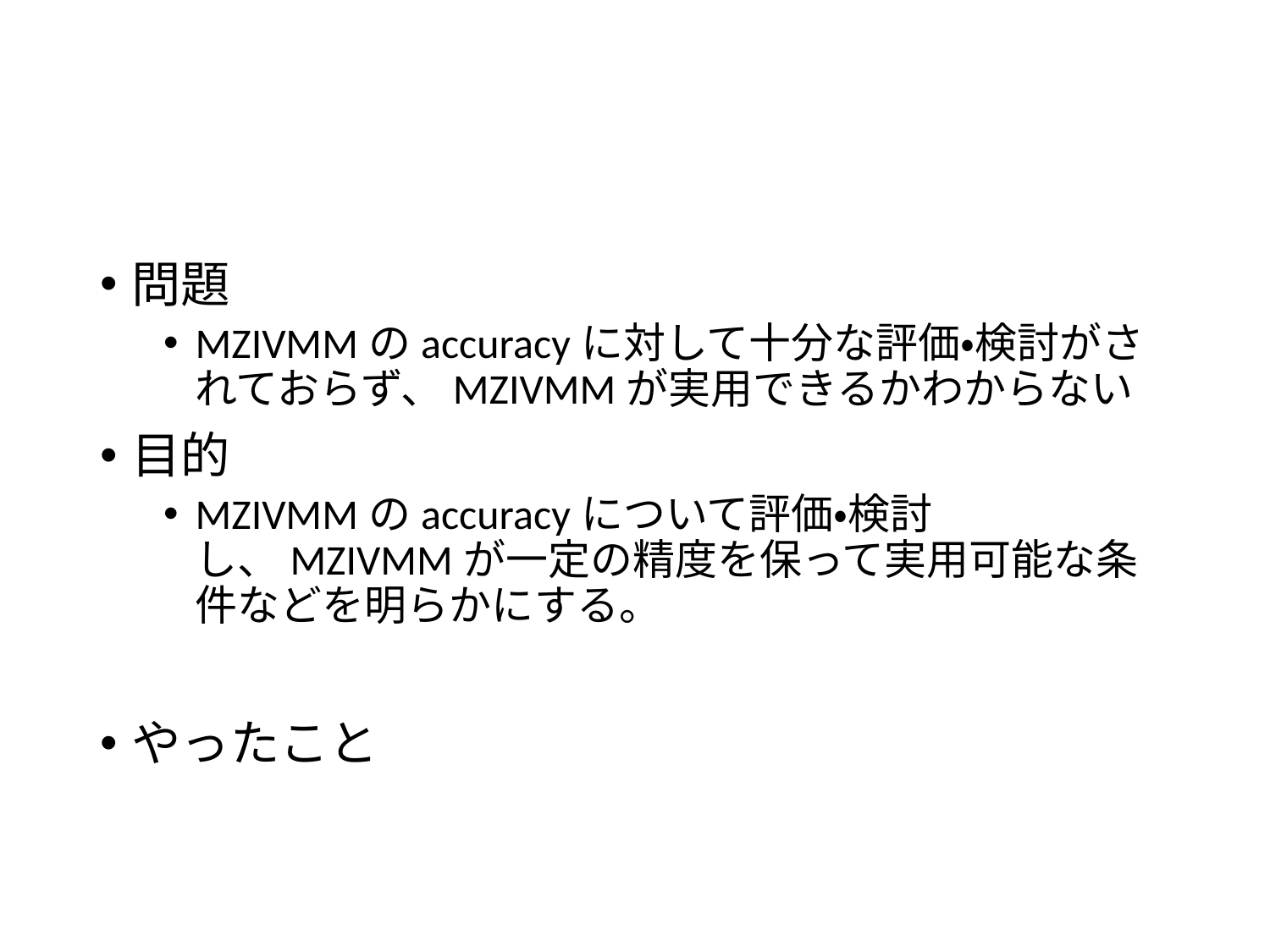

#
問題
MZIVMMのaccuracyに対して十分な評価・検討がされておらず、MZIVMMが実用できるかわからない
目的
MZIVMMのaccuracyについて評価・検討し、MZIVMMが一定の精度を保って実用可能な条件などを明らかにする。

やったこと